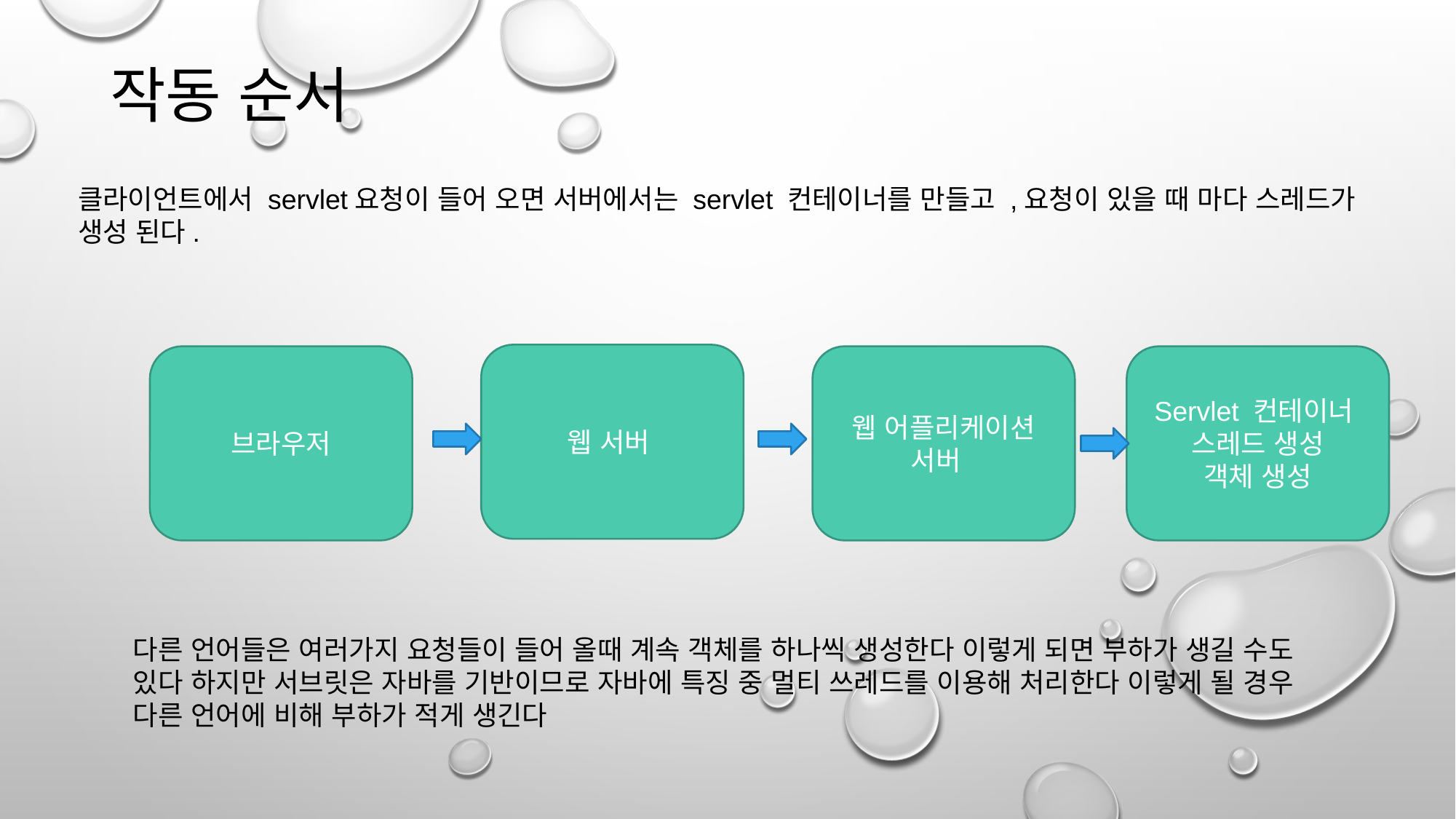

작동 순서
클라이언트에서 servlet요청이 들어 오면 서버에서는 servlet 컨테이너를 만들고 ,요청이 있을 때 마다 스레드가 생성 된다.
웹 서버
브라우저
웹 어플리케이션 서버
Servlet 컨테이너
스레드 생성
객체 생성

다른 언어들은 여러가지 요청들이 들어 올때 계속 객체를 하나씩 생성한다 이렇게 되면 부하가 생길 수도 있다 하지만 서브릿은 자바를 기반이므로 자바에 특징 중 멀티 쓰레드를 이용해 처리한다 이렇게 될 경우 다른 언어에 비해 부하가 적게 생긴다